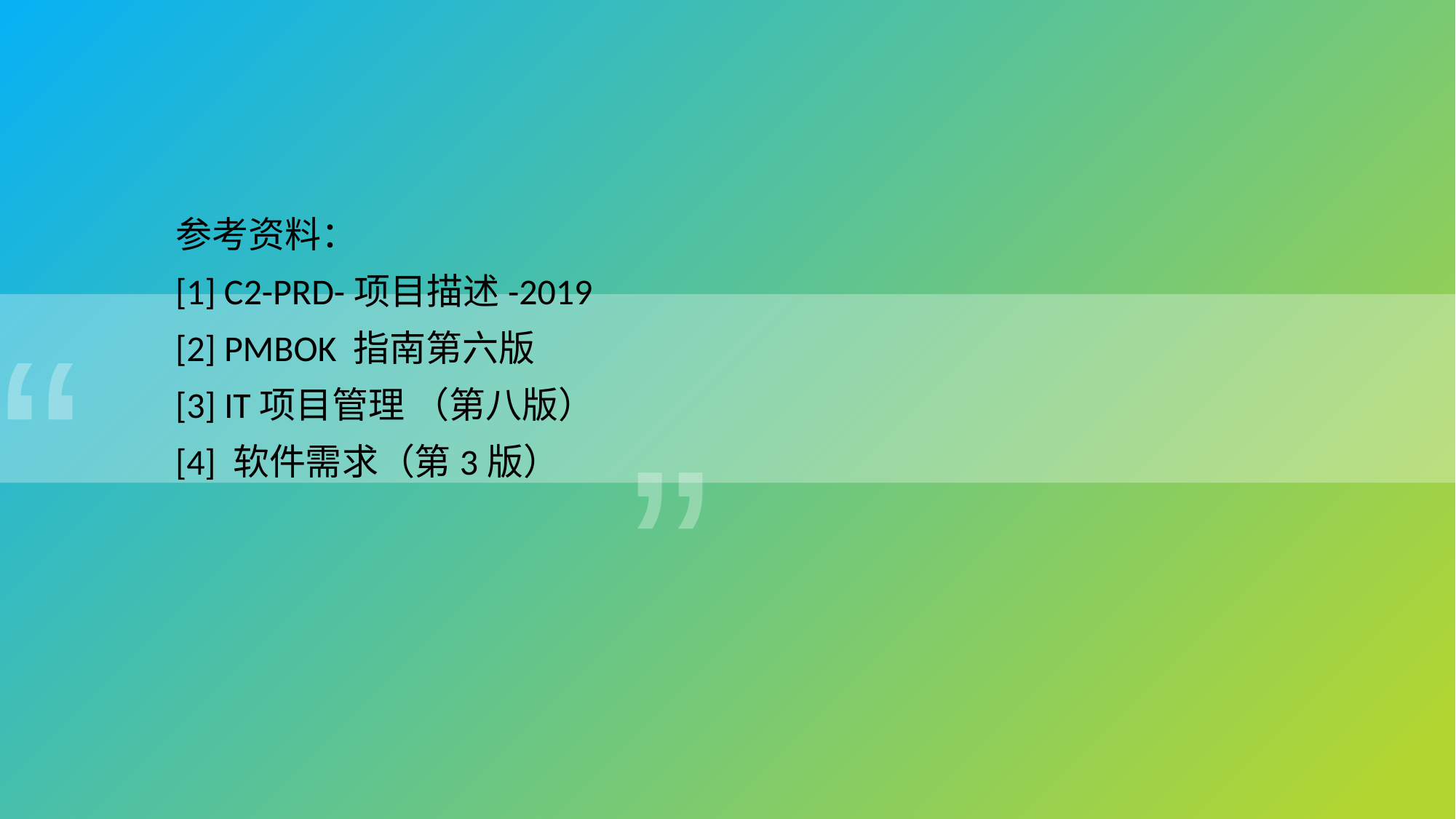

参考资料：
[1] C2-PRD-项目描述-2019
[2] PMBOK 指南第六版
[3] IT项目管理 （第八版）
[4] 软件需求（第3版）
“

”